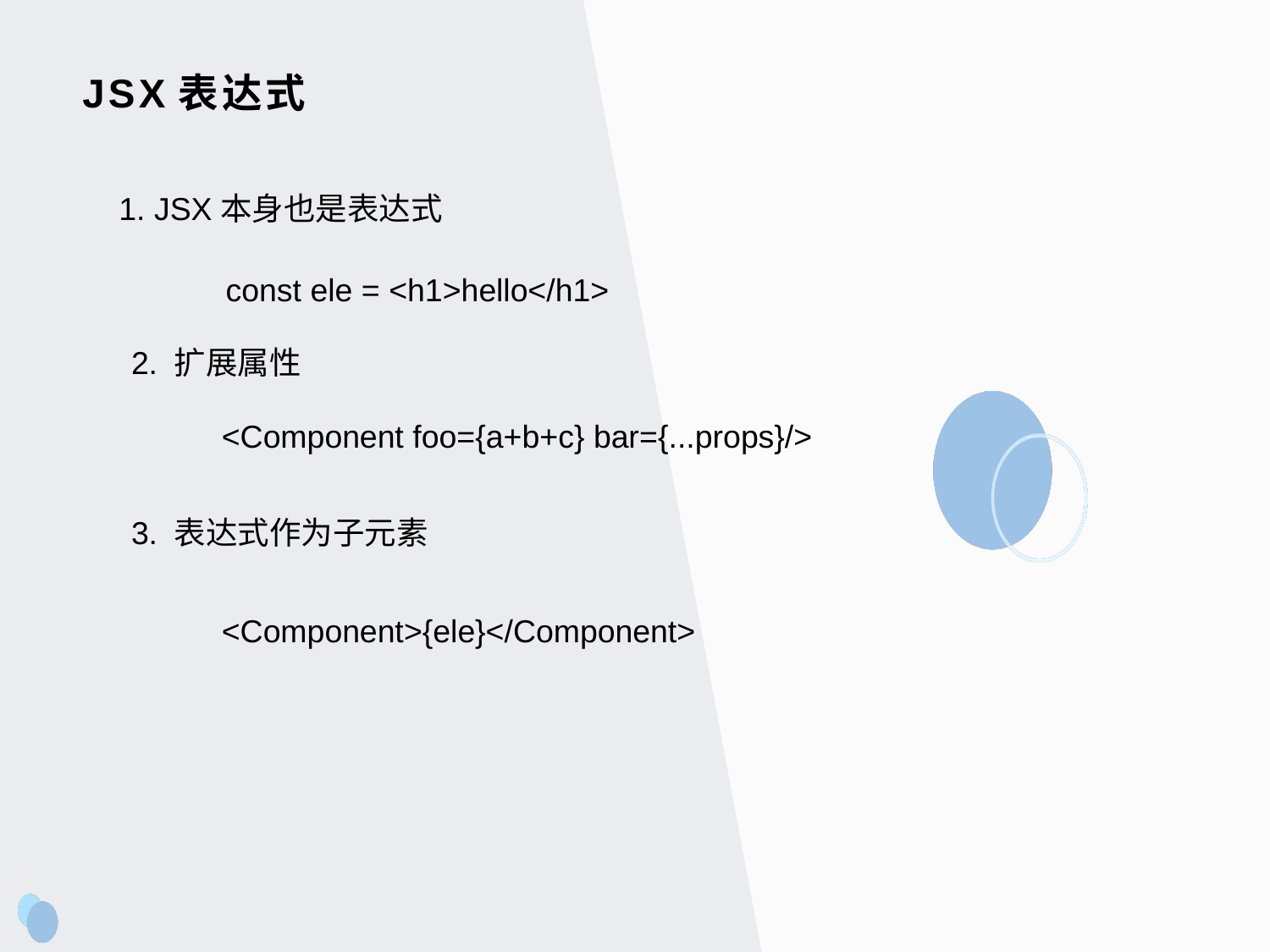

# JSX表达式
1. JSX本身也是表达式
const ele = <h1>hello</h1>
2. 扩展属性
<Component foo={a+b+c} bar={...props}/>
3. 表达式作为子元素
<Component>{ele}</Component>